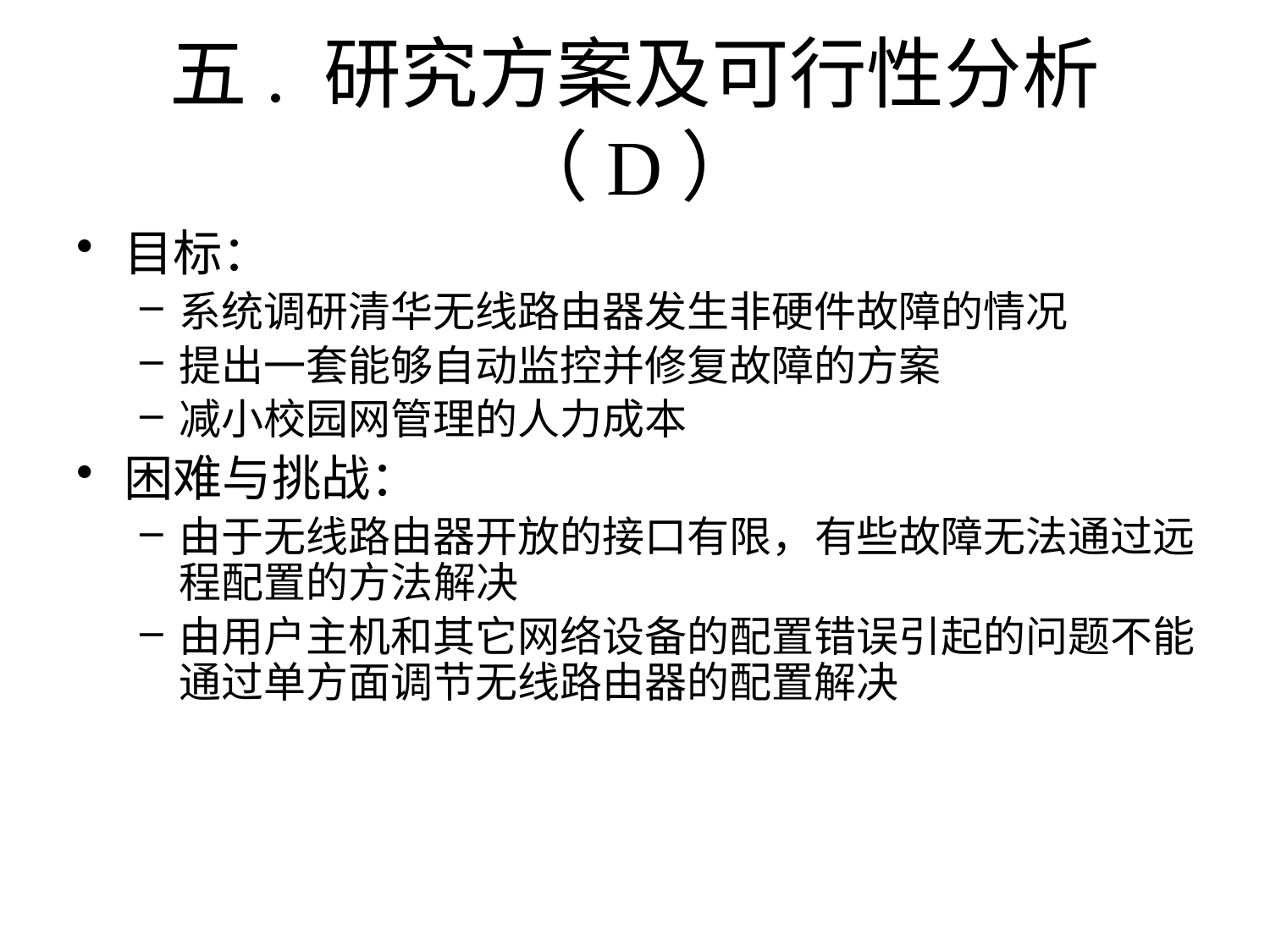

# 五. 研究方案及可行性分析（D）
目标：
系统调研清华无线路由器发生非硬件故障的情况
提出一套能够自动监控并修复故障的方案
减小校园网管理的人力成本
困难与挑战：
由于无线路由器开放的接口有限，有些故障无法通过远程配置的方法解决
由用户主机和其它网络设备的配置错误引起的问题不能通过单方面调节无线路由器的配置解决